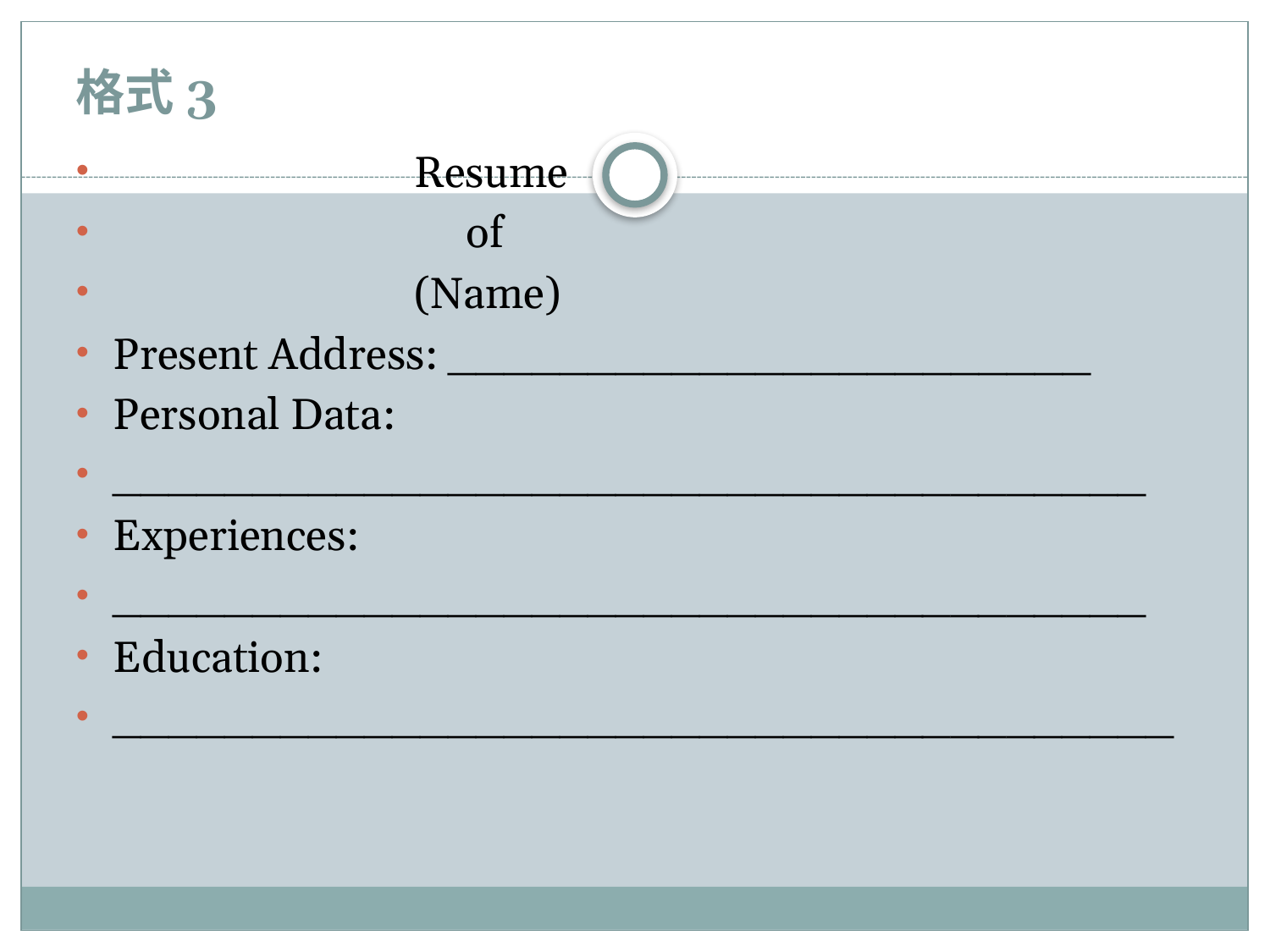

# 格式3
                             Resume
                                  of
                             (Name)
Present Address: _______________________
Personal Data:
_____________________________________
Experiences:
_____________________________________
Education:
______________________________________